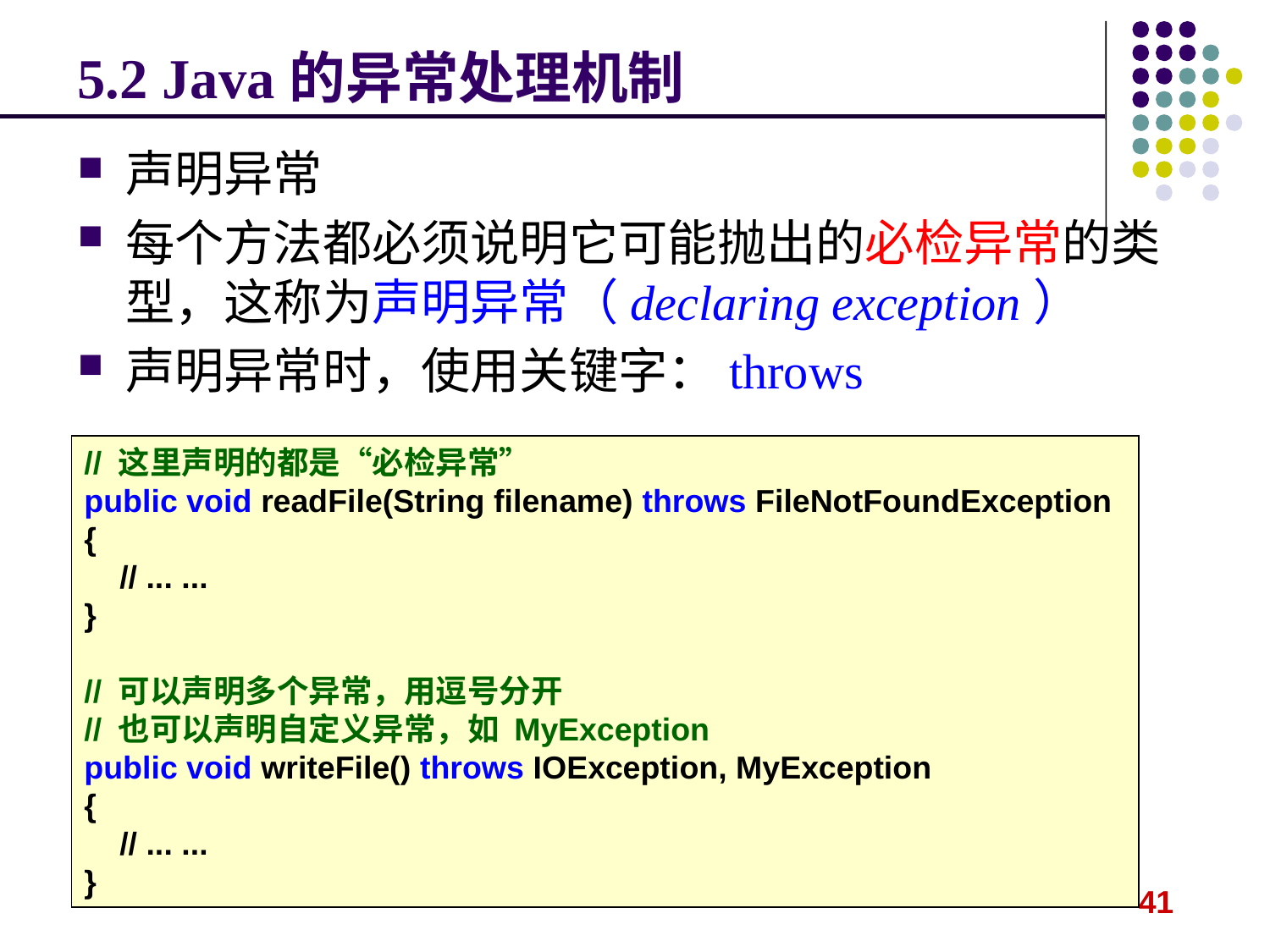

5.2 Java的异常处理机制
声明异常
每个方法都必须说明它可能抛出的必检异常的类型，这称为声明异常（declaring exception）
声明异常时，使用关键字：throws
// 这里声明的都是“必检异常”
public void readFile(String filename) throws FileNotFoundException
{
    // ... ...
}

// 可以声明多个异常，用逗号分开
// 也可以声明自定义异常，如 MyException
public void writeFile() throws IOException, MyException
{
    // ... ...
}